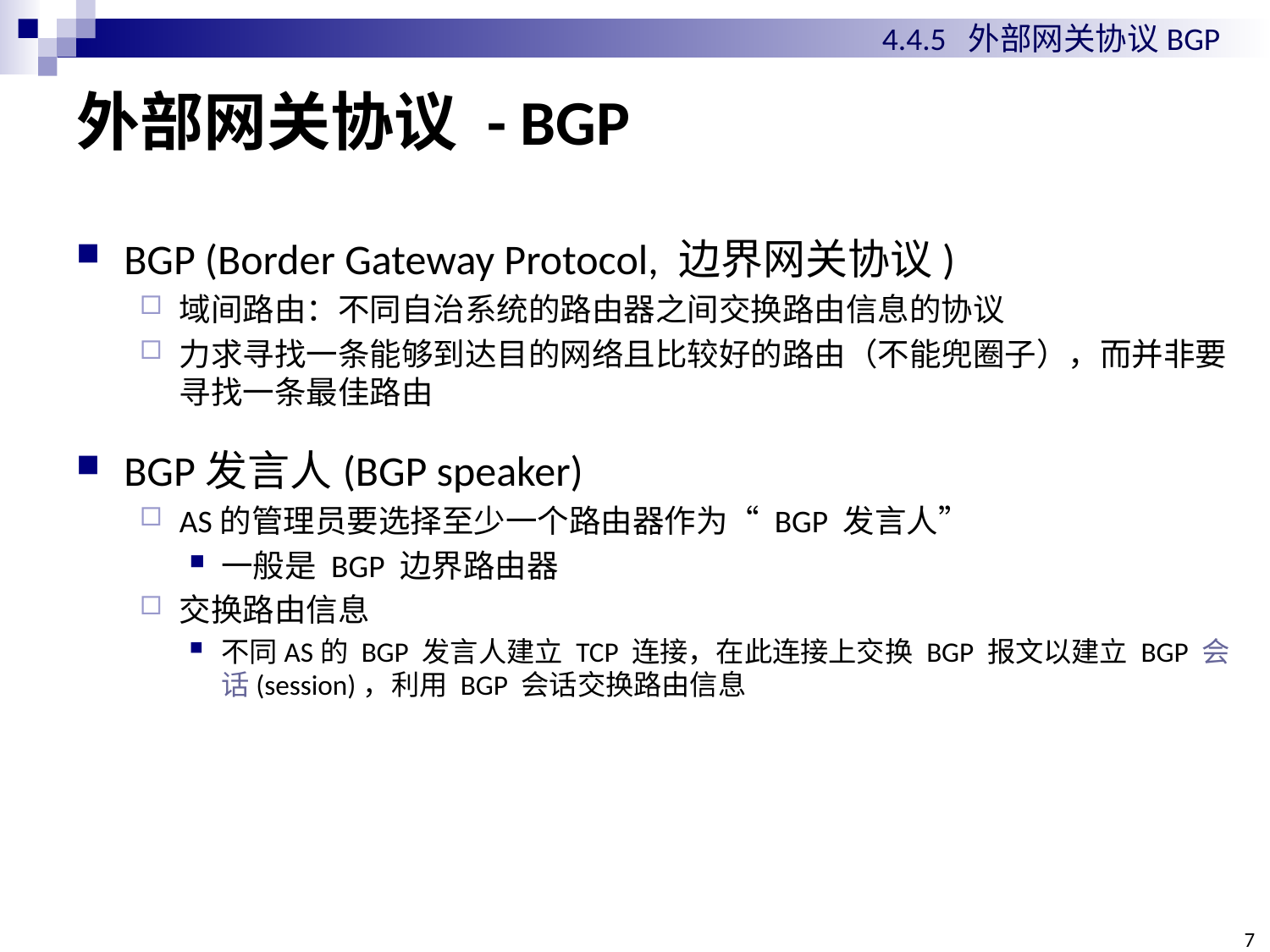

4.4.5  外部网关协议BGP
# 外部网关协议 - BGP
BGP (Border Gateway Protocol, 边界网关协议)
域间路由：不同自治系统的路由器之间交换路由信息的协议
力求寻找一条能够到达目的网络且比较好的路由（不能兜圈子），而并非要寻找一条最佳路由
BGP发言人(BGP speaker)
AS的管理员要选择至少一个路由器作为“ BGP 发言人”
一般是 BGP 边界路由器
交换路由信息
不同AS的 BGP 发言人建立 TCP 连接，在此连接上交换 BGP 报文以建立 BGP 会话(session)，利用 BGP 会话交换路由信息
7